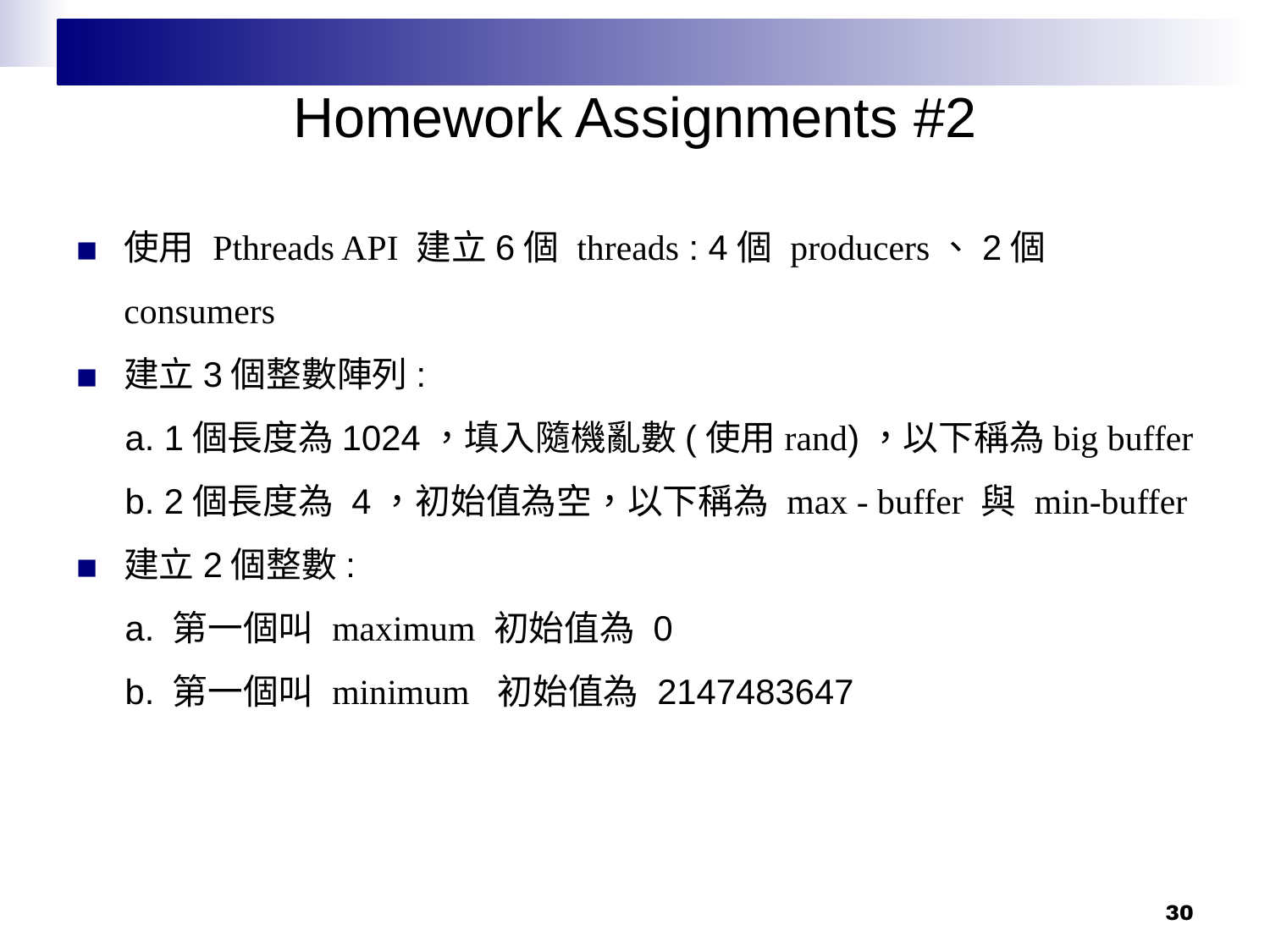

# Homework Assignments #2
使用 Pthreads API 建立6個 threads : 4個 producers、2個 consumers
建立3個整數陣列:
     a. 1個長度為1024，填入隨機亂數(使用rand)，以下稱為big buffer
     b. 2個長度為 4，初始值為空，以下稱為 max - buffer 與 min-buffer
建立2個整數:
     a. 第一個叫 maximum 初始值為 0
     b. 第一個叫 minimum  初始值為 2147483647
30